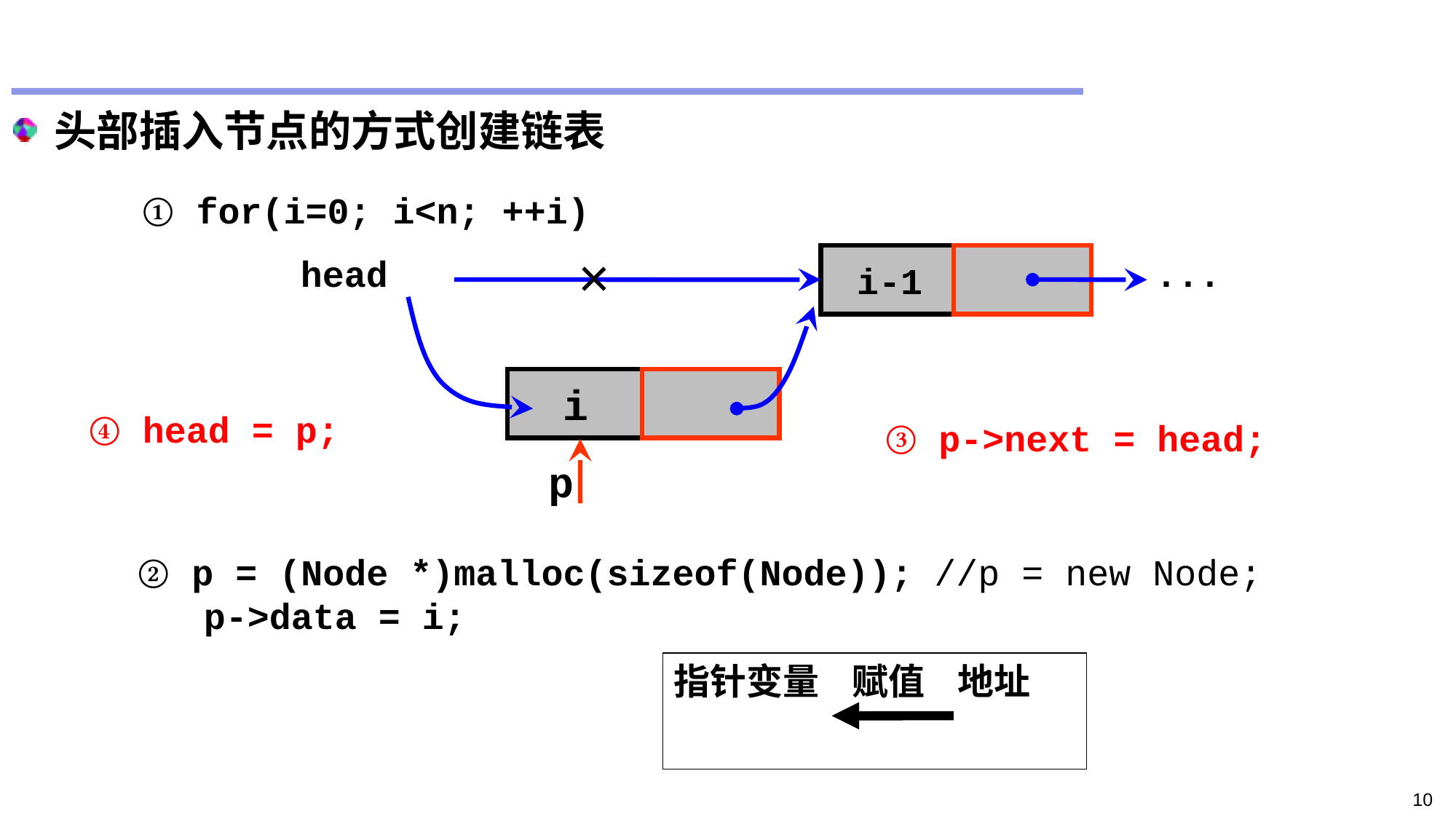

#
头部插入节点的方式创建链表
① for(i=0; i<n; ++i)
×
...
head
i-1

i

p
④ head = p;
③ p->next = head;
② p = (Node *)malloc(sizeof(Node)); //p = new Node;
   p->data = i;
指针变量    赋值    地址

10